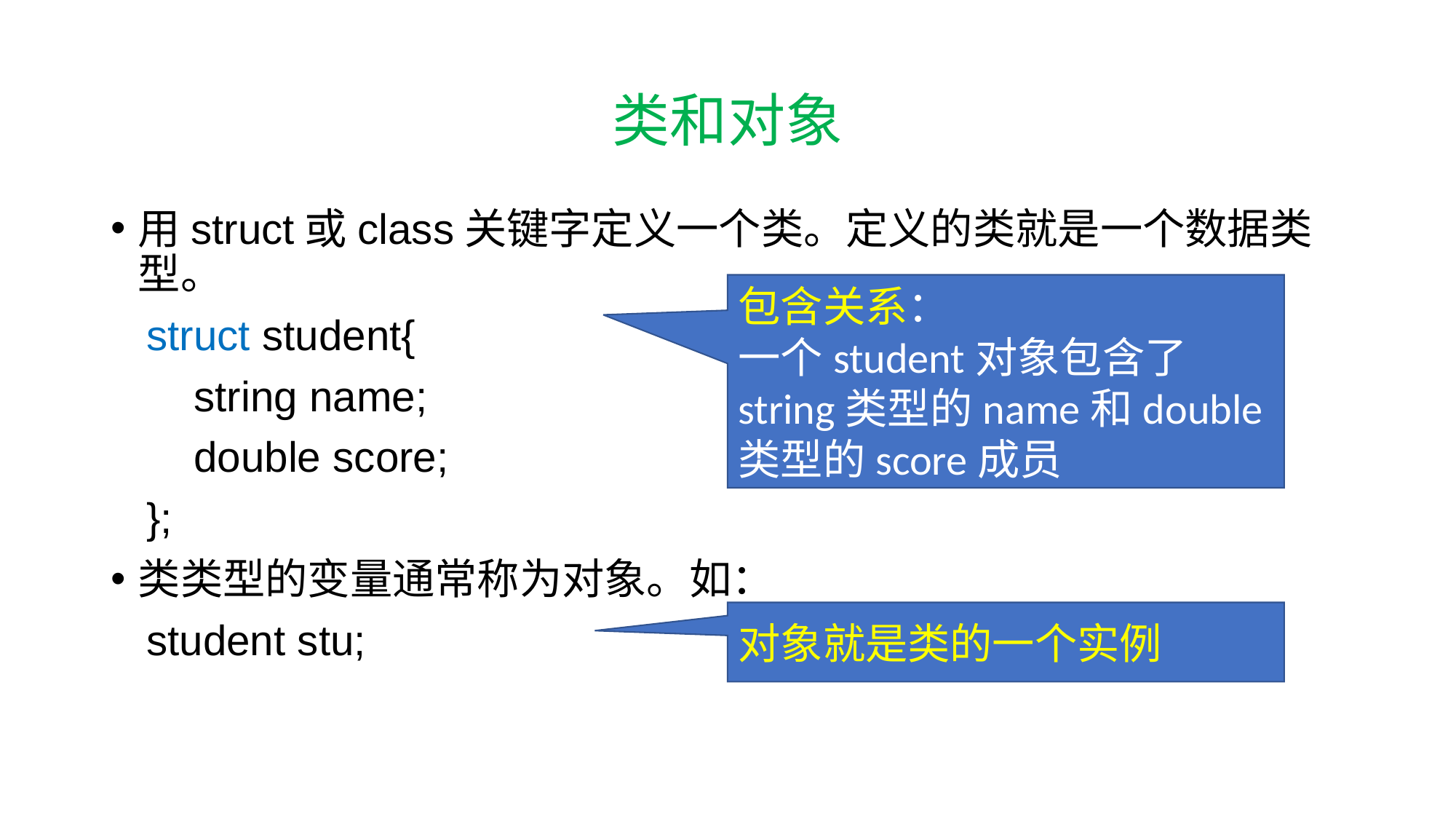

# 类和对象
用struct或class关键字定义一个类。定义的类就是一个数据类型。
   struct student{
       string name;
       double score;
   };
类类型的变量通常称为对象。如：
   student stu;
包含关系：
一个student对象包含了string类型的name和double类型的score成员
对象就是类的一个实例